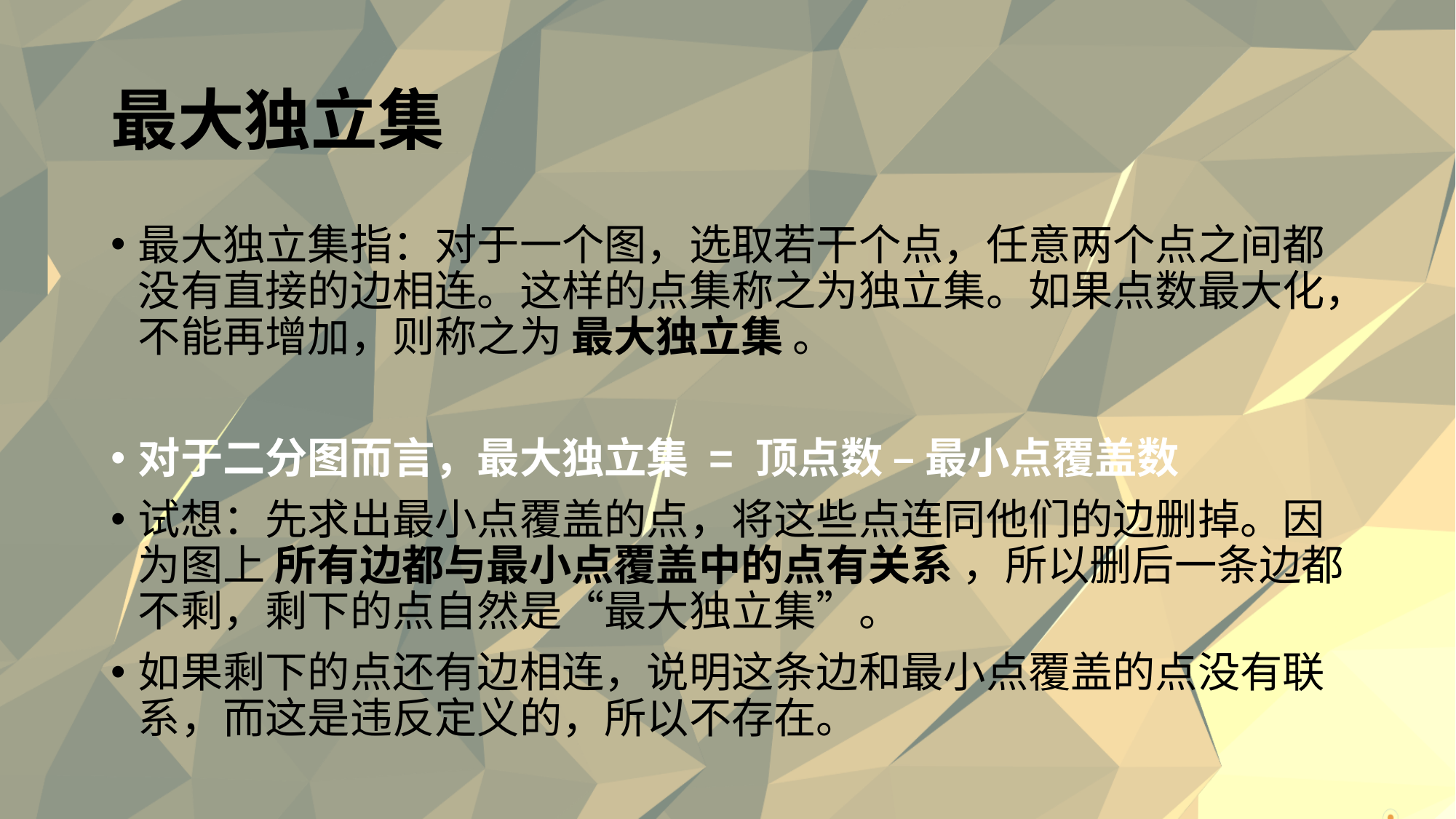

# 最大独立集
最大独立集指：对于一个图，选取若干个点，任意两个点之间都没有直接的边相连。这样的点集称之为独立集。如果点数最大化，不能再增加，则称之为 最大独立集 。

对于二分图而言，最大独立集 = 顶点数 – 最小点覆盖数
试想：先求出最小点覆盖的点，将这些点连同他们的边删掉。因为图上 所有边都与最小点覆盖中的点有关系 ，所以删后一条边都不剩，剩下的点自然是“最大独立集”。
如果剩下的点还有边相连，说明这条边和最小点覆盖的点没有联系，而这是违反定义的，所以不存在。